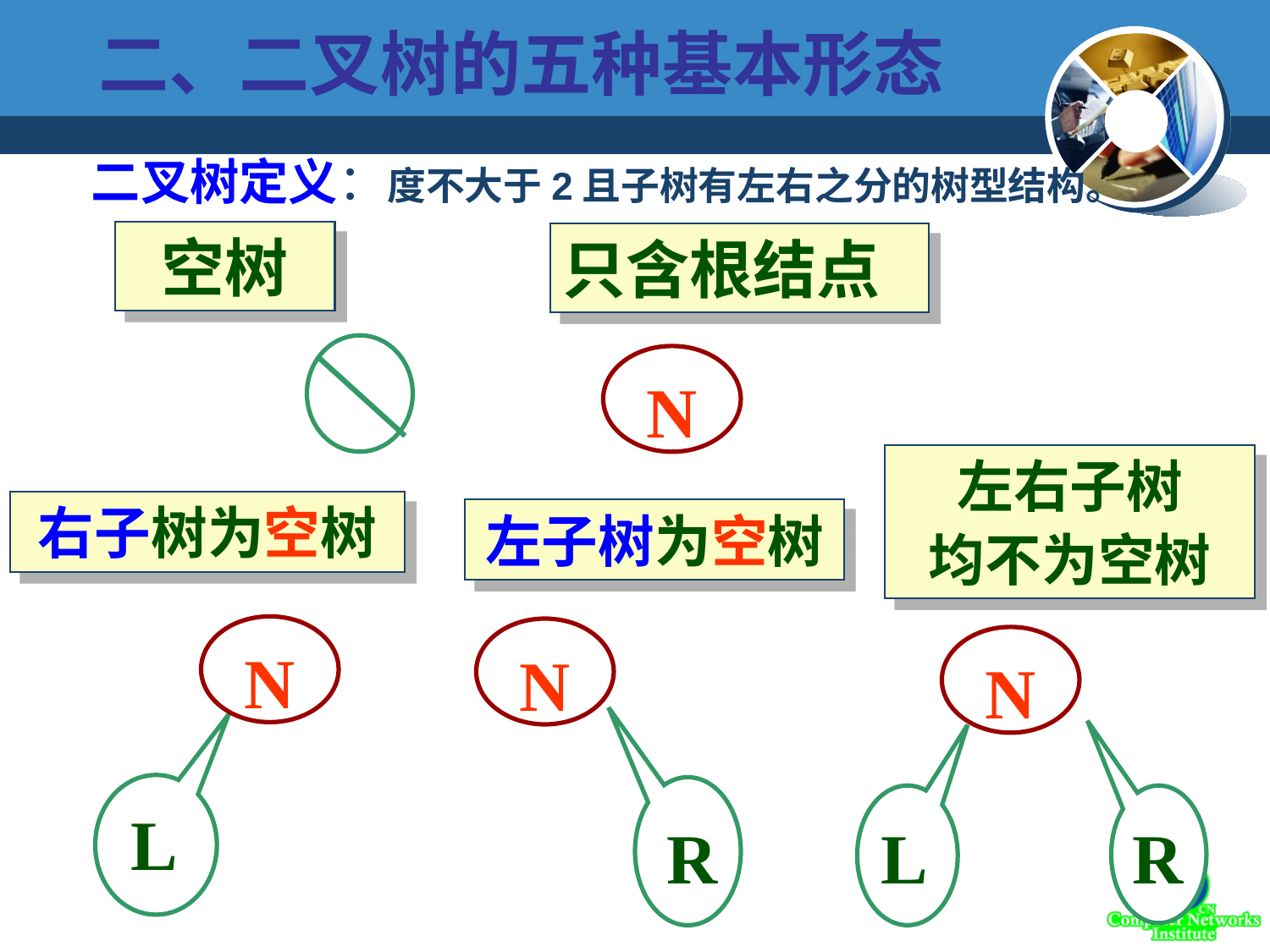

二、二叉树的五种基本形态
二叉树定义：度不大于2且子树有左右之分的树型结构。
空树
只含根结点

N

左右子树
均不为空树
右子树为空树
左子树为空树
N
N
N

L
R
L
R
17